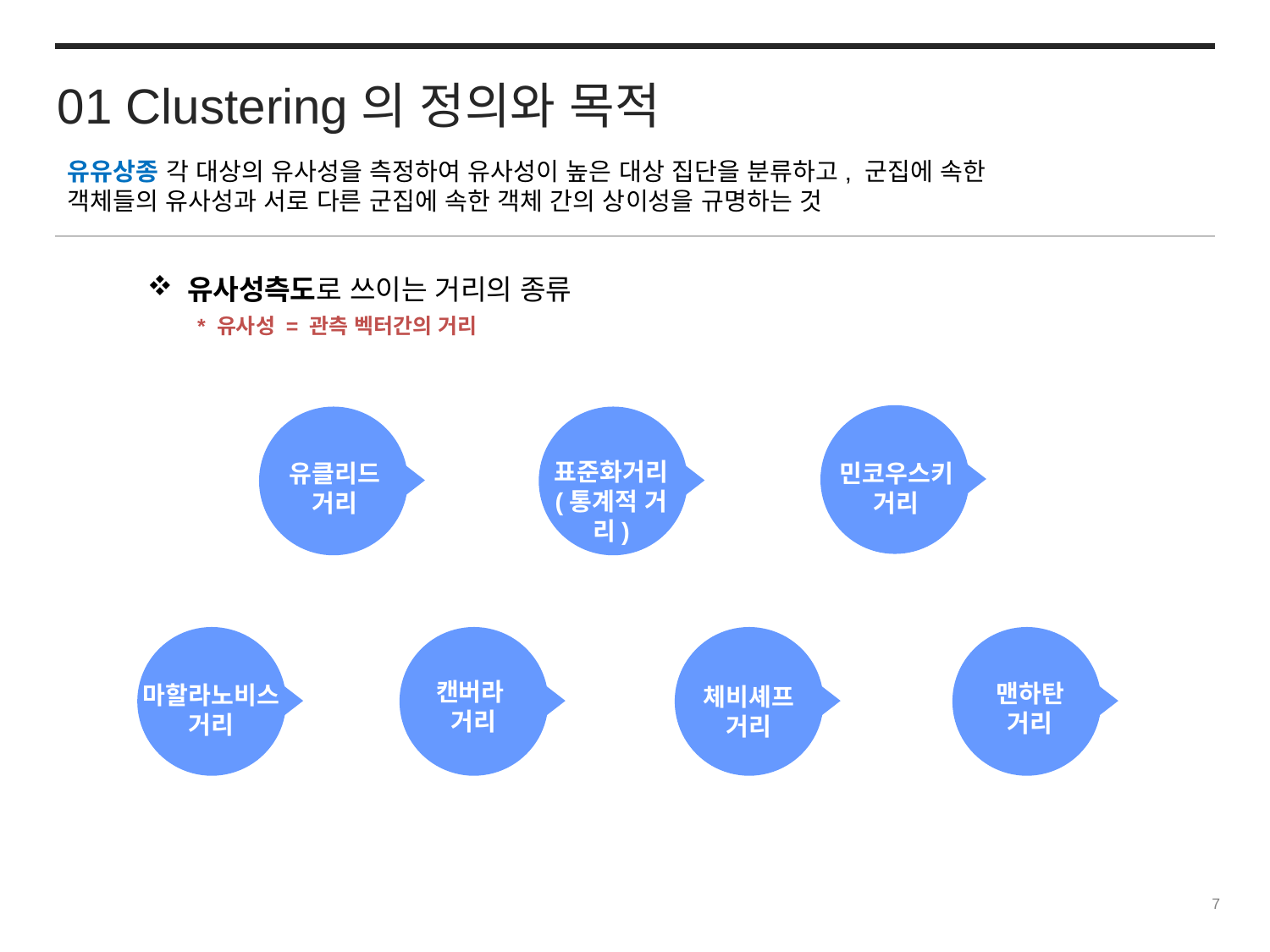

01 Clustering의 정의와 목적
유유상종 각 대상의 유사성을 측정하여 유사성이 높은 대상 집단을 분류하고, 군집에 속한 객체들의 유사성과 서로 다른 군집에 속한 객체 간의 상이성을 규명하는 것
유사성측도로 쓰이는 거리의 종류
* 유사성 = 관측 벡터간의 거리

표준화거리 (통계적 거리)
유클리드
거리
민코우스키 거리

캔버라
거리
맨하탄
거리
마할라노비스 거리
체비셰프
거리